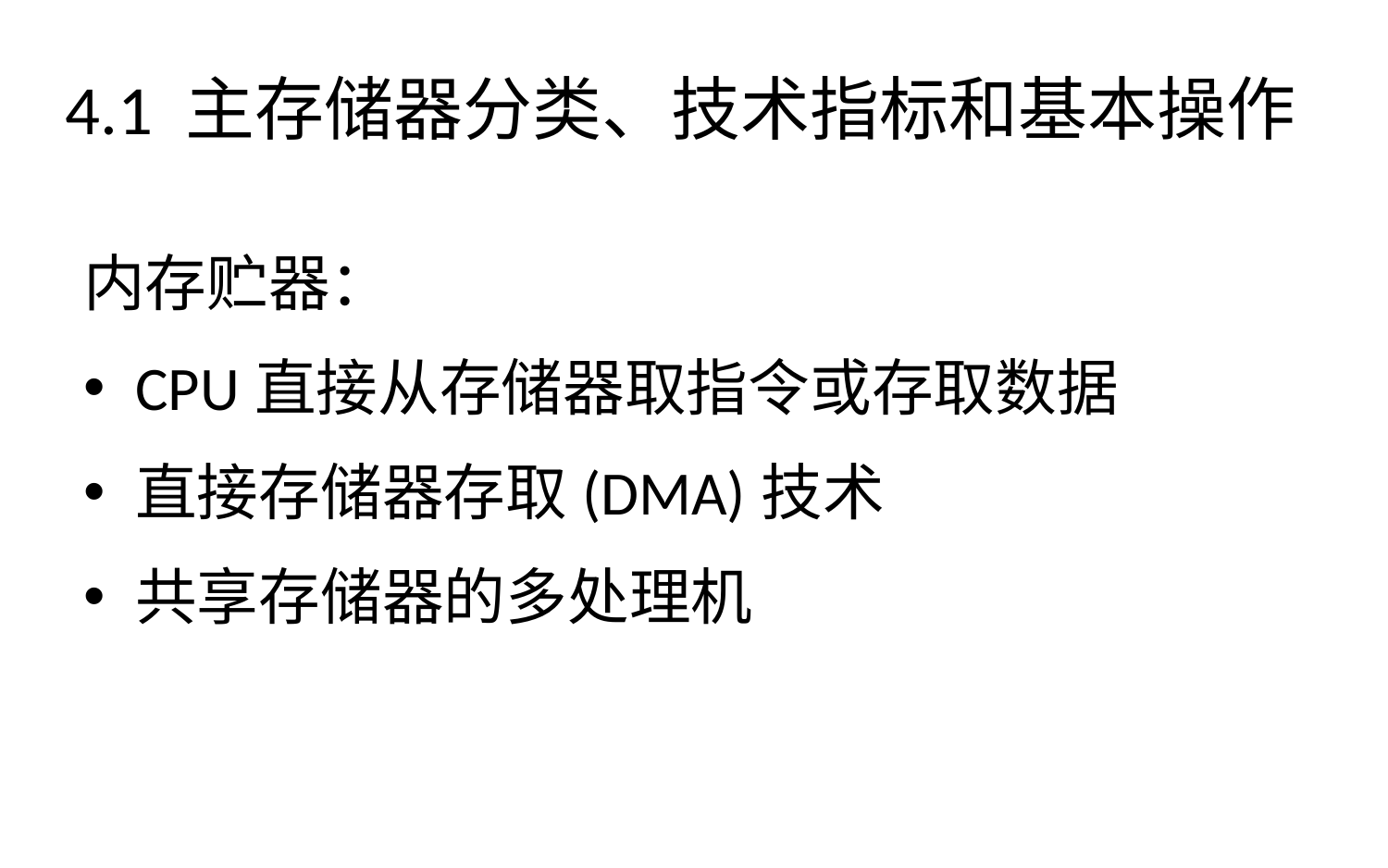

# 4.1 主存储器分类、技术指标和基本操作
内存贮器：
CPU直接从存储器取指令或存取数据
直接存储器存取(DMA)技术
共享存储器的多处理机